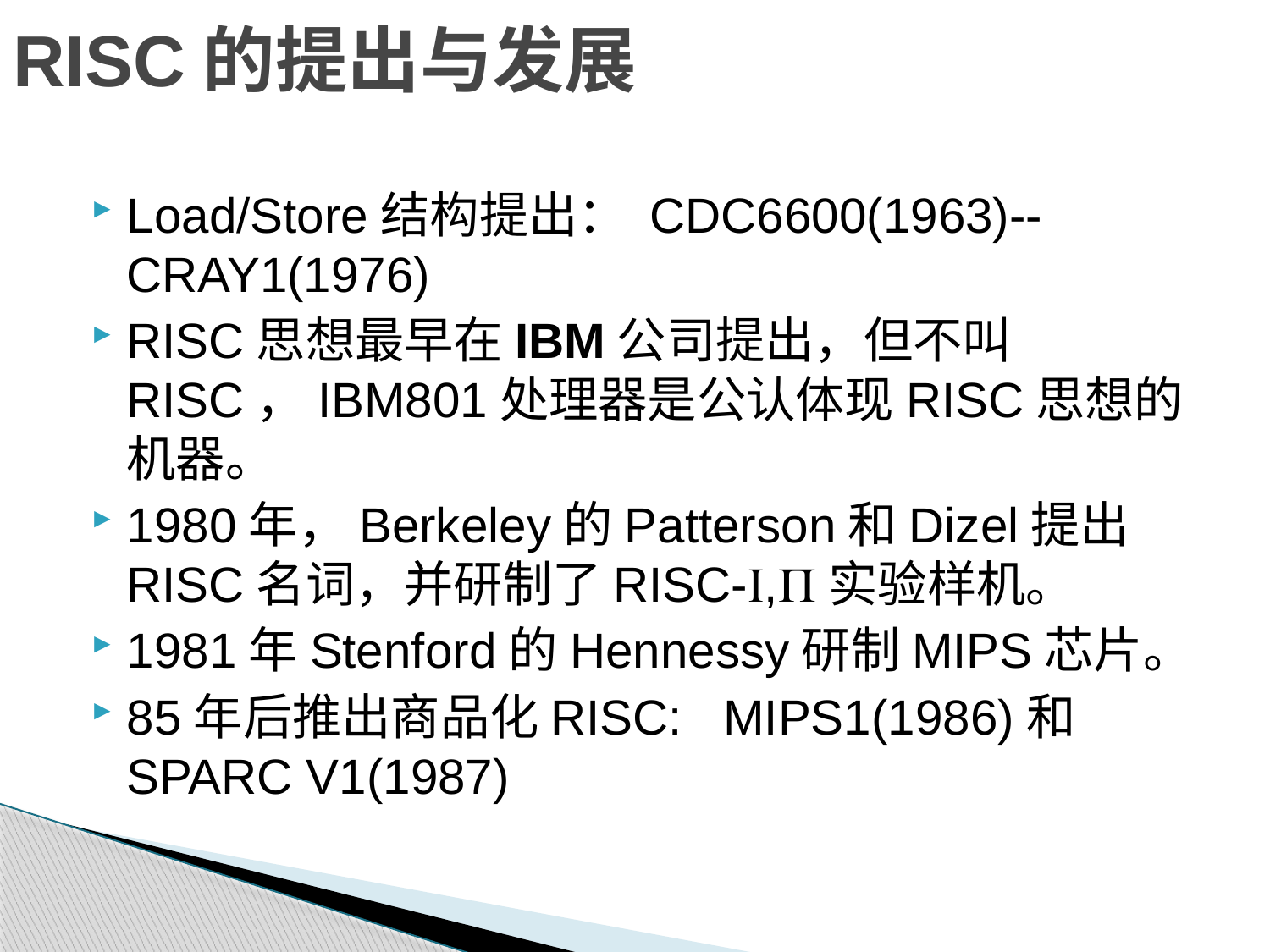

# RISC的提出与发展
Load/Store结构提出： CDC6600(1963)--CRAY1(1976)
RISC思想最早在IBM公司提出，但不叫RISC，IBM801处理器是公认体现RISC思想的机器。
1980年，Berkeley的Patterson和Dizel提出RISC名词，并研制了RISC-Ι,Π实验样机。
1981年Stenford的Hennessy研制MIPS芯片。
85年后推出商品化RISC:   MIPS1(1986)和SPARC V1(1987)